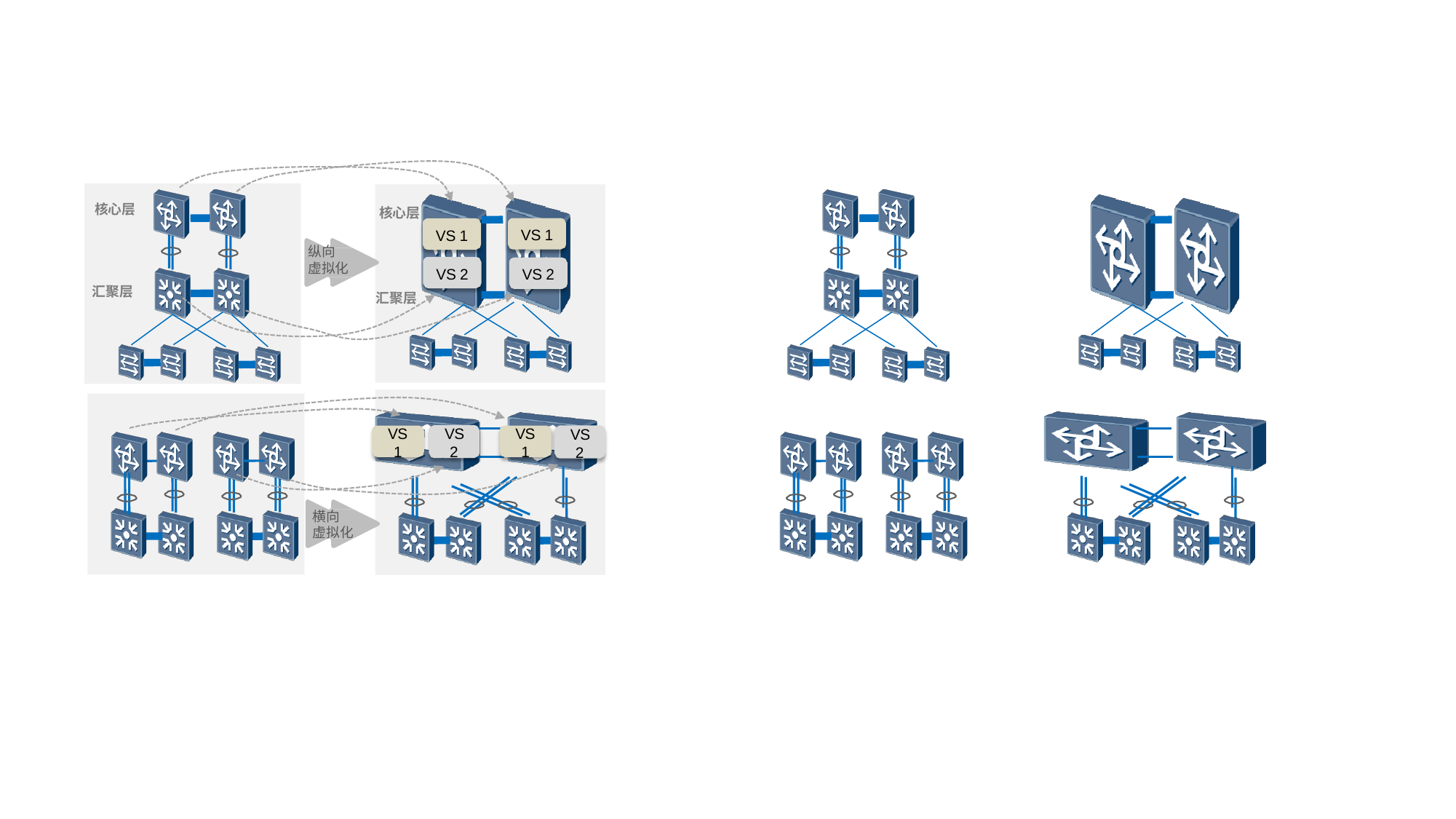

核心层
核心层

VS 1
VS 1

纵向 虚拟化

VS 2
VS 2

汇聚层
汇聚层

VS 1
VS 1
VS 2
VS 2

横向 虚拟化